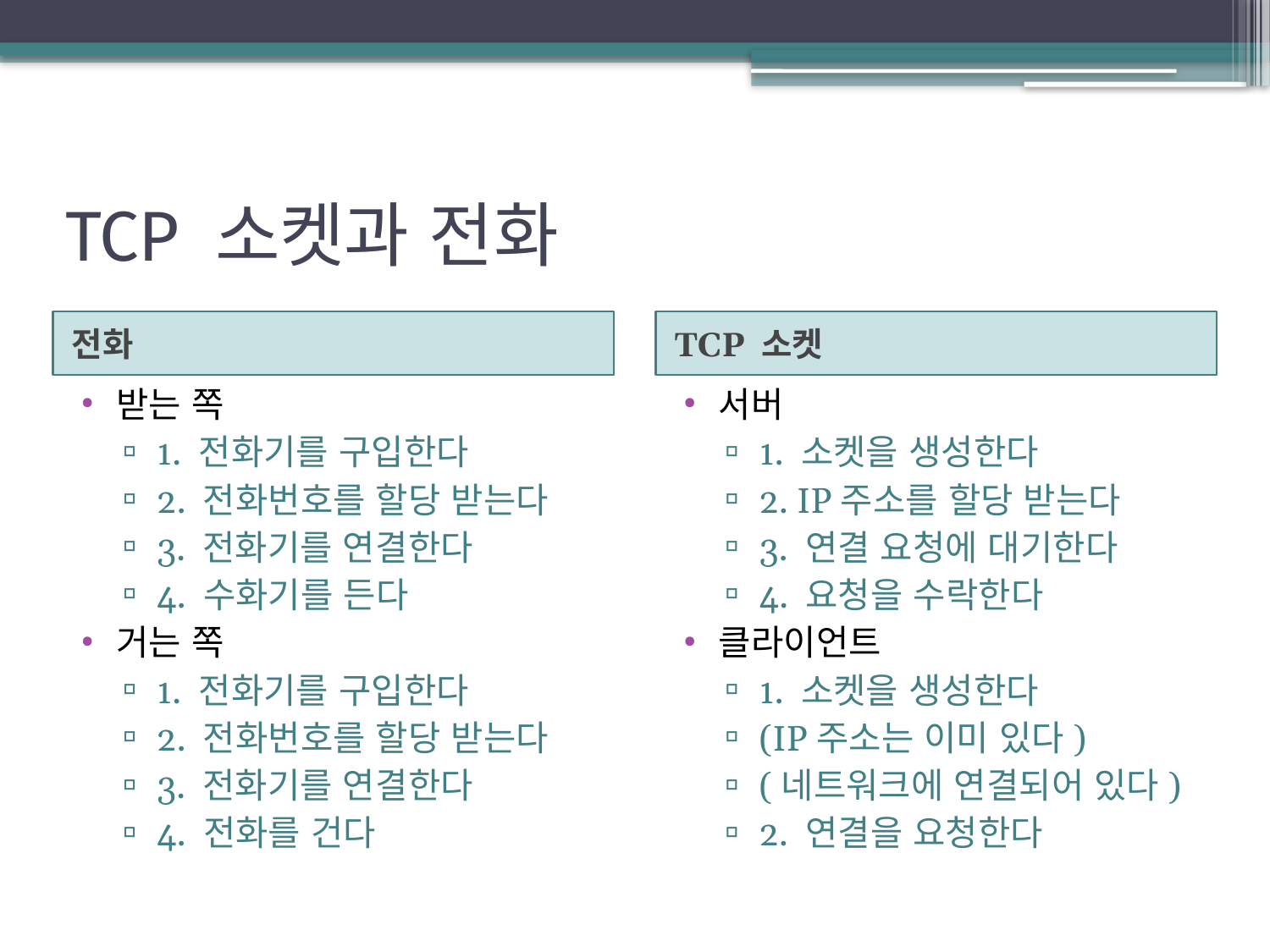

# TCP 소켓과 전화
전화
TCP 소켓
받는 쪽
1. 전화기를 구입한다
2. 전화번호를 할당 받는다
3. 전화기를 연결한다
4. 수화기를 든다
거는 쪽
1. 전화기를 구입한다
2. 전화번호를 할당 받는다
3. 전화기를 연결한다
4. 전화를 건다
서버
1. 소켓을 생성한다
2. IP주소를 할당 받는다
3. 연결 요청에 대기한다
4. 요청을 수락한다
클라이언트
1. 소켓을 생성한다
(IP주소는 이미 있다)
(네트워크에 연결되어 있다)
2. 연결을 요청한다